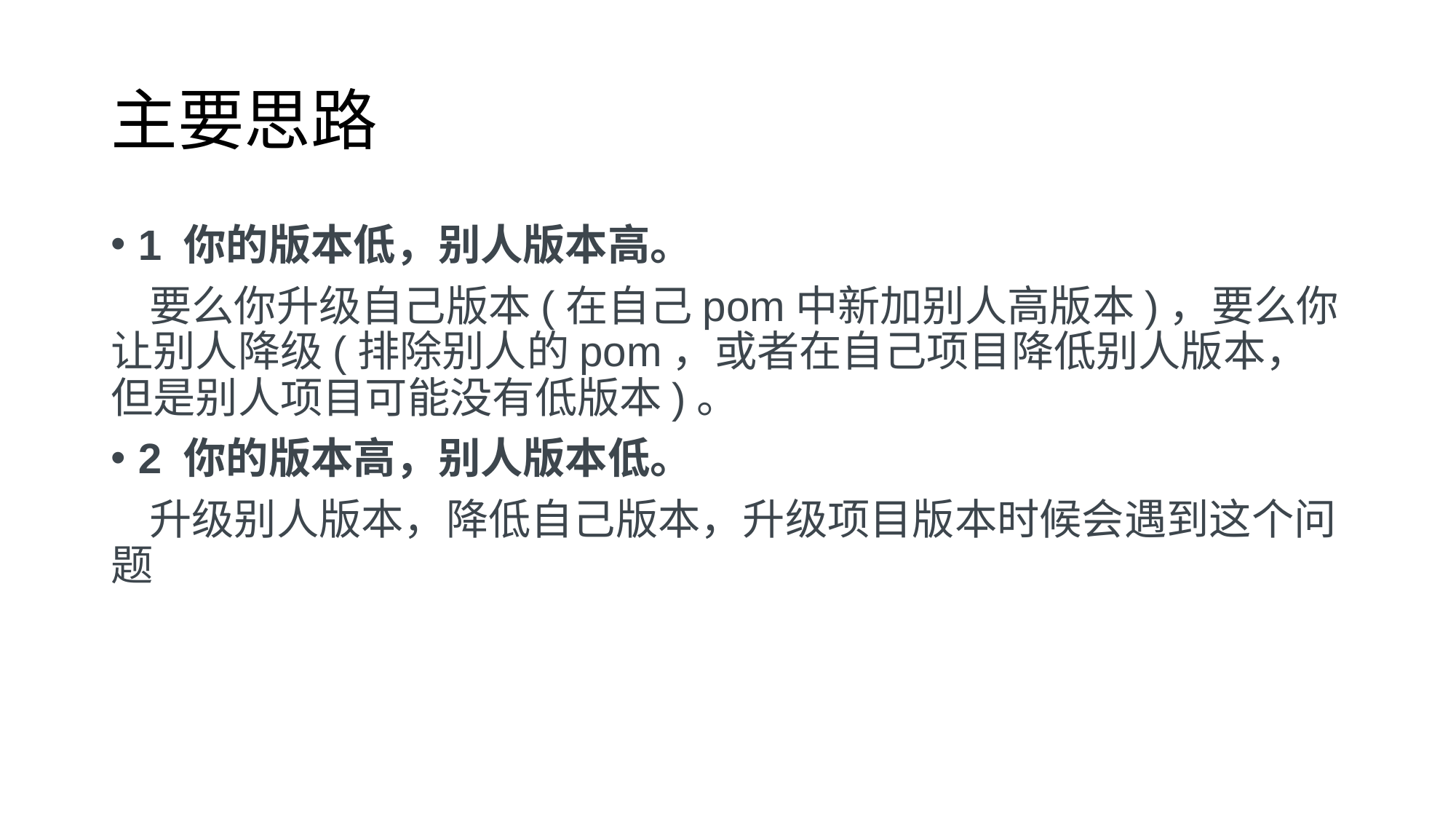

# 主要思路
1 你的版本低，别人版本高。
   要么你升级自己版本(在自己pom中新加别人高版本)，要么你让别人降级(排除别人的pom，或者在自己项目降低别人版本，但是别人项目可能没有低版本)。
2 你的版本高，别人版本低。
   升级别人版本，降低自己版本，升级项目版本时候会遇到这个问题